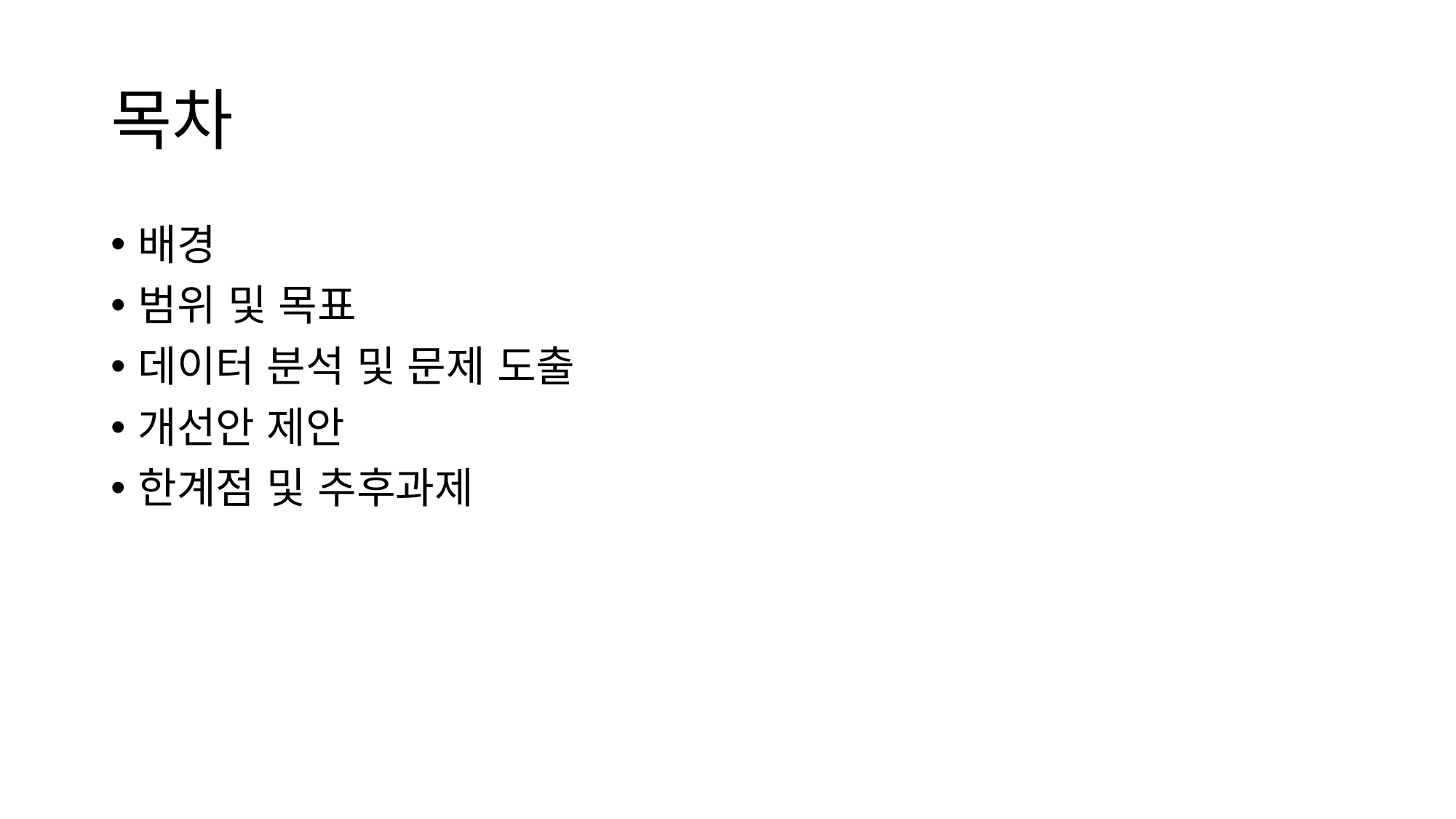

# 목차
배경
범위 및 목표
데이터 분석 및 문제 도출
개선안 제안
한계점 및 추후과제